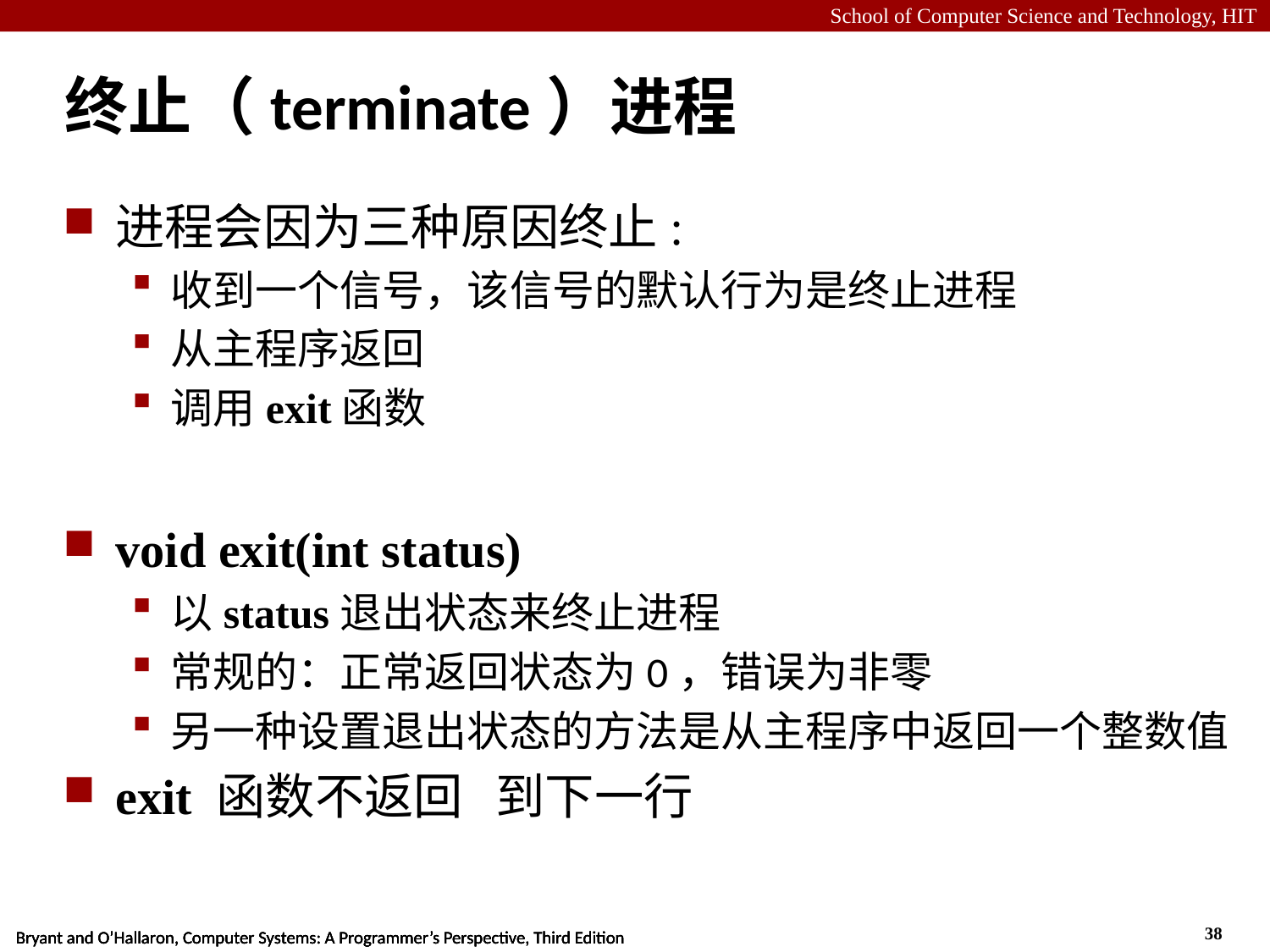

# 终止（terminate）进程
进程会因为三种原因终止:
收到一个信号，该信号的默认行为是终止进程
从主程序返回
调用exit函数

void exit(int status)
以status退出状态来终止进程
常规的：正常返回状态为0，错误为非零
另一种设置退出状态的方法是从主程序中返回一个整数值
exit 函数不返回   到下一行